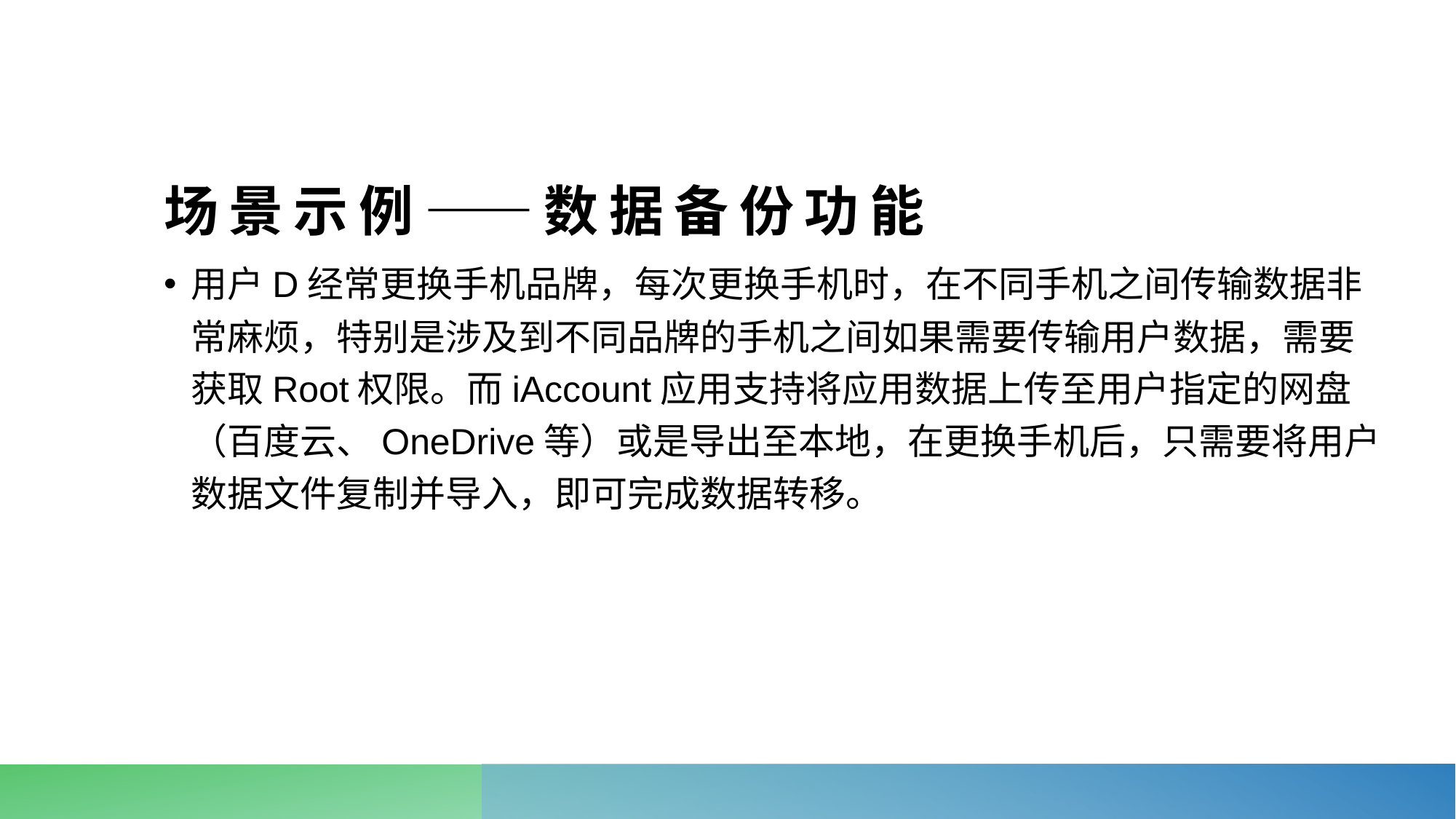

# 场景示例——数据备份功能
用户D经常更换手机品牌，每次更换手机时，在不同手机之间传输数据非常麻烦，特别是涉及到不同品牌的手机之间如果需要传输用户数据，需要获取Root权限。而iAccount应用支持将应用数据上传至用户指定的网盘（百度云、OneDrive等）或是导出至本地，在更换手机后，只需要将用户数据文件复制并导入，即可完成数据转移。